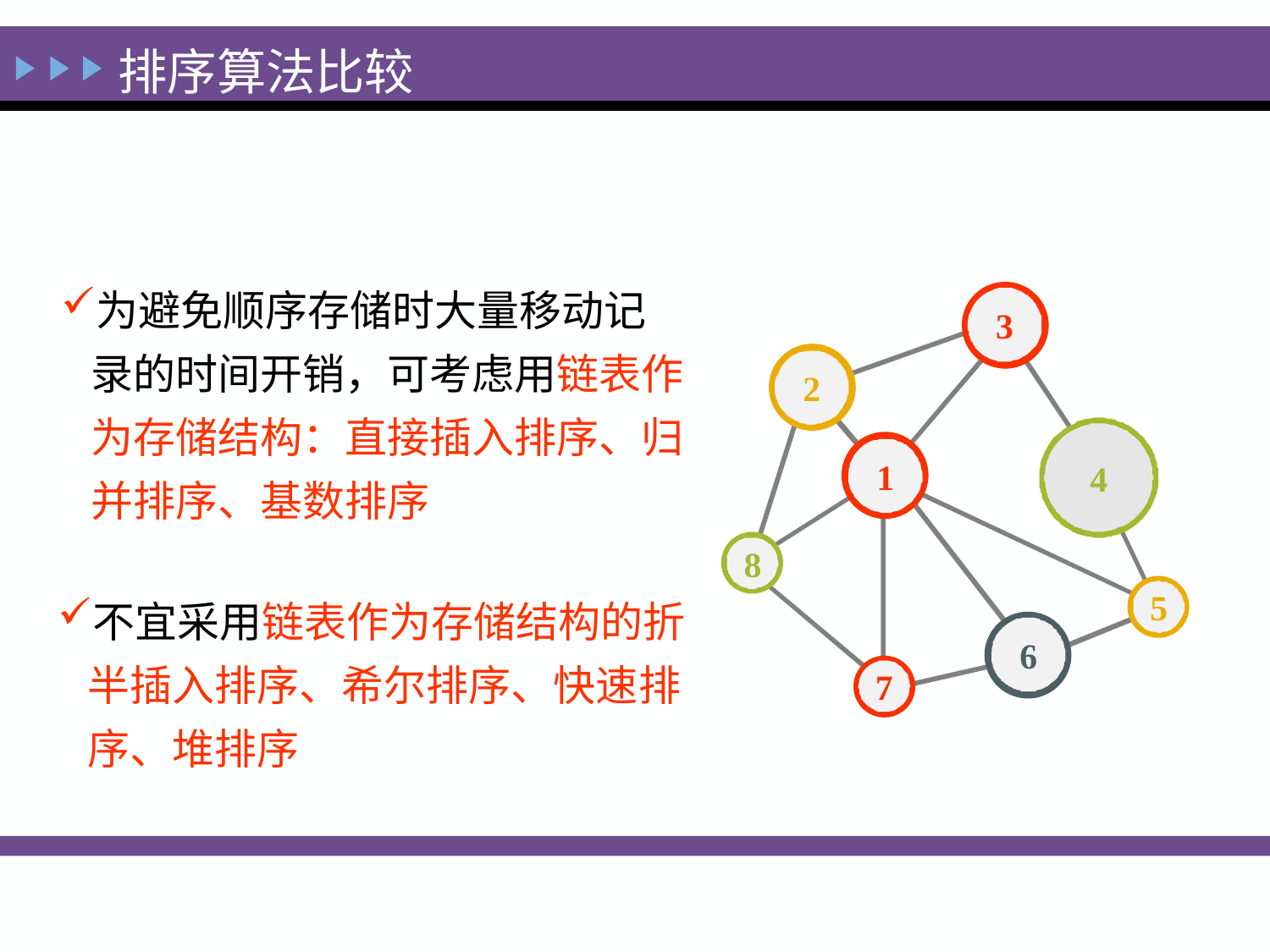

排序算法比较
为避免顺序存储时大量移动记录的时间开销，可考虑用链表作为存储结构：直接插入排序、归并排序、基数排序

3

2

4

1

8

5

6

7
不宜采用链表作为存储结构的折半插入排序、希尔排序、快速排序、堆排序